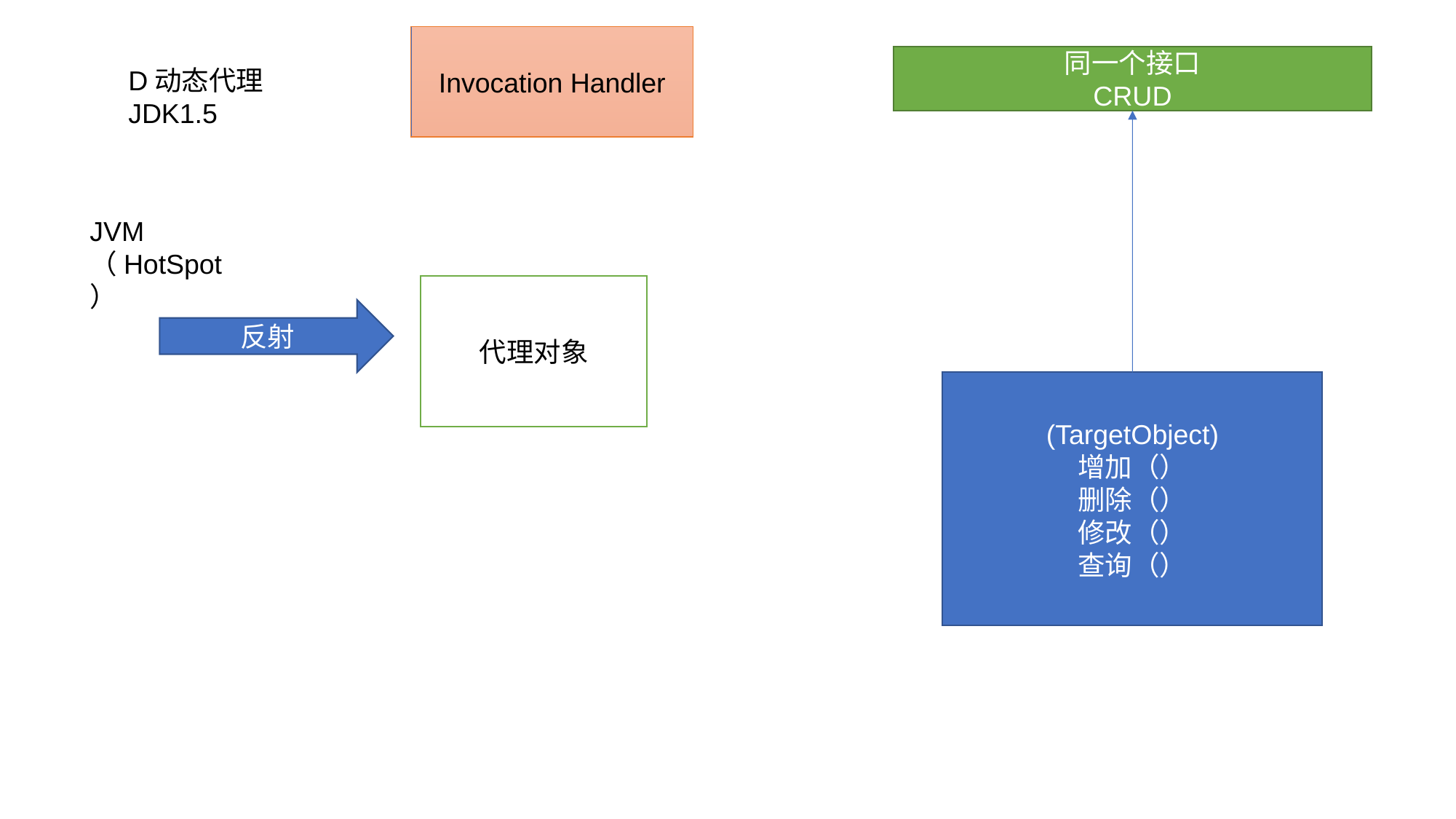

Invocation Handler
同一个接口
CRUD
D动态代理
JDK1.5
JVM
（HotSpot）
代理对象
反射
(TargetObject)
增加（）
删除（）
修改（）
查询（）